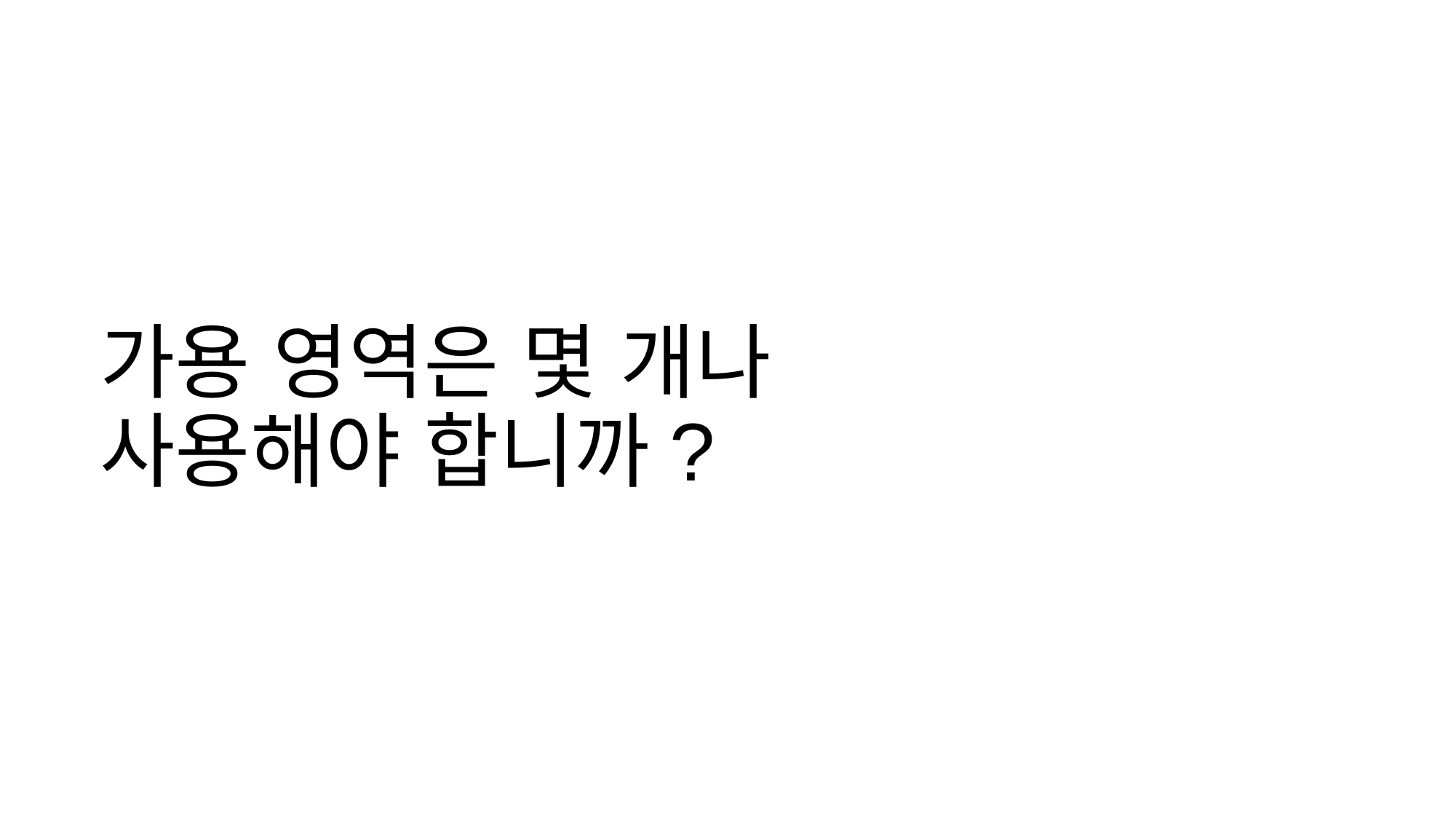

# 가용 영역은 몇 개나 사용해야 합니까?